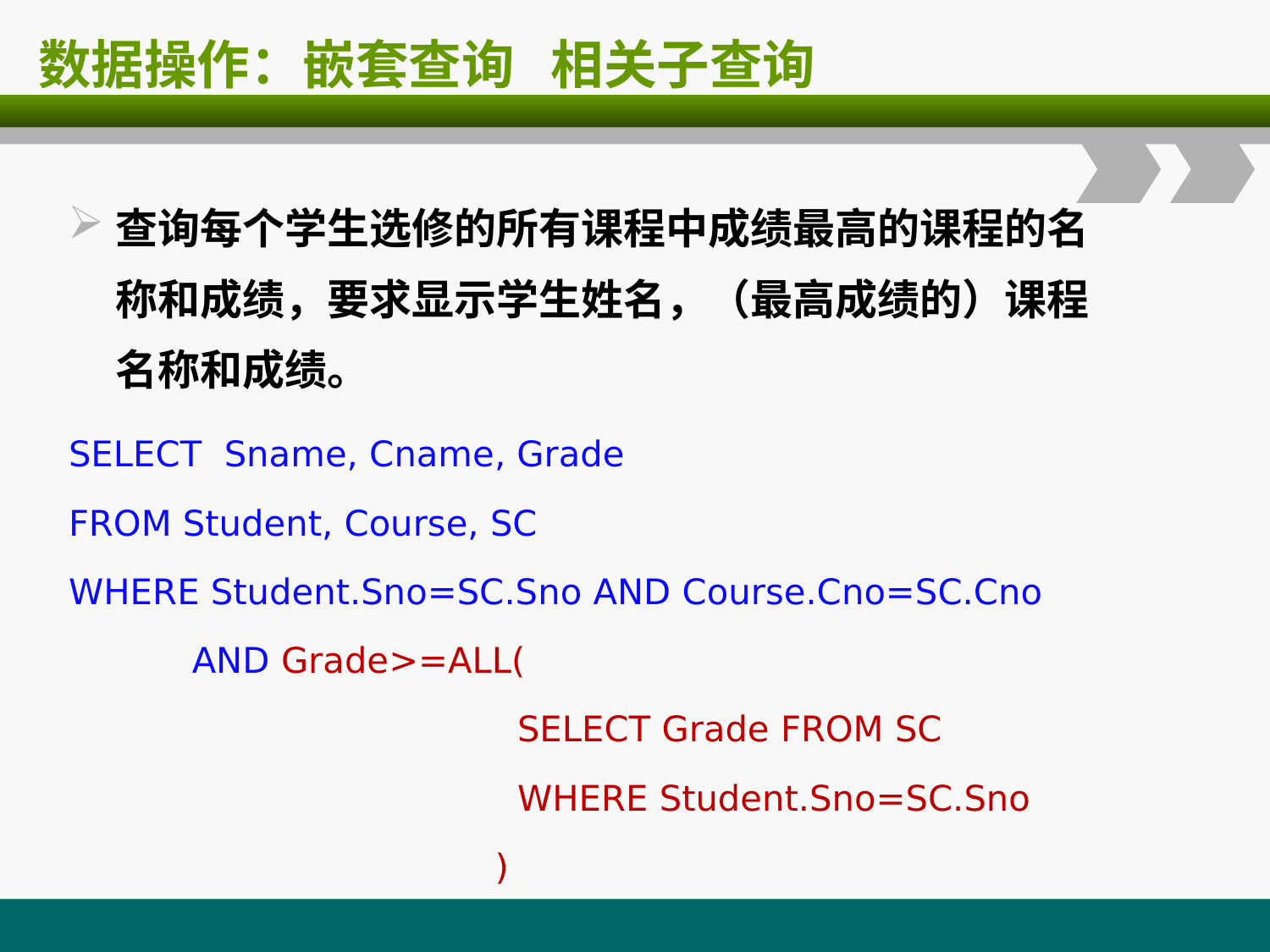

# 数据操作：嵌套查询   相关子查询
查询每个学生选修的所有课程中成绩最高的课程的名称和成绩，要求显示学生姓名，（最高成绩的）课程名称和成绩。
SELECT  Sname, Cname, Grade
FROM Student, Course, SC
WHERE Student.Sno=SC.Sno AND Course.Cno=SC.Cno
           AND Grade>=ALL(
                                        SELECT Grade FROM SC
                                        WHERE Student.Sno=SC.Sno
                                      )